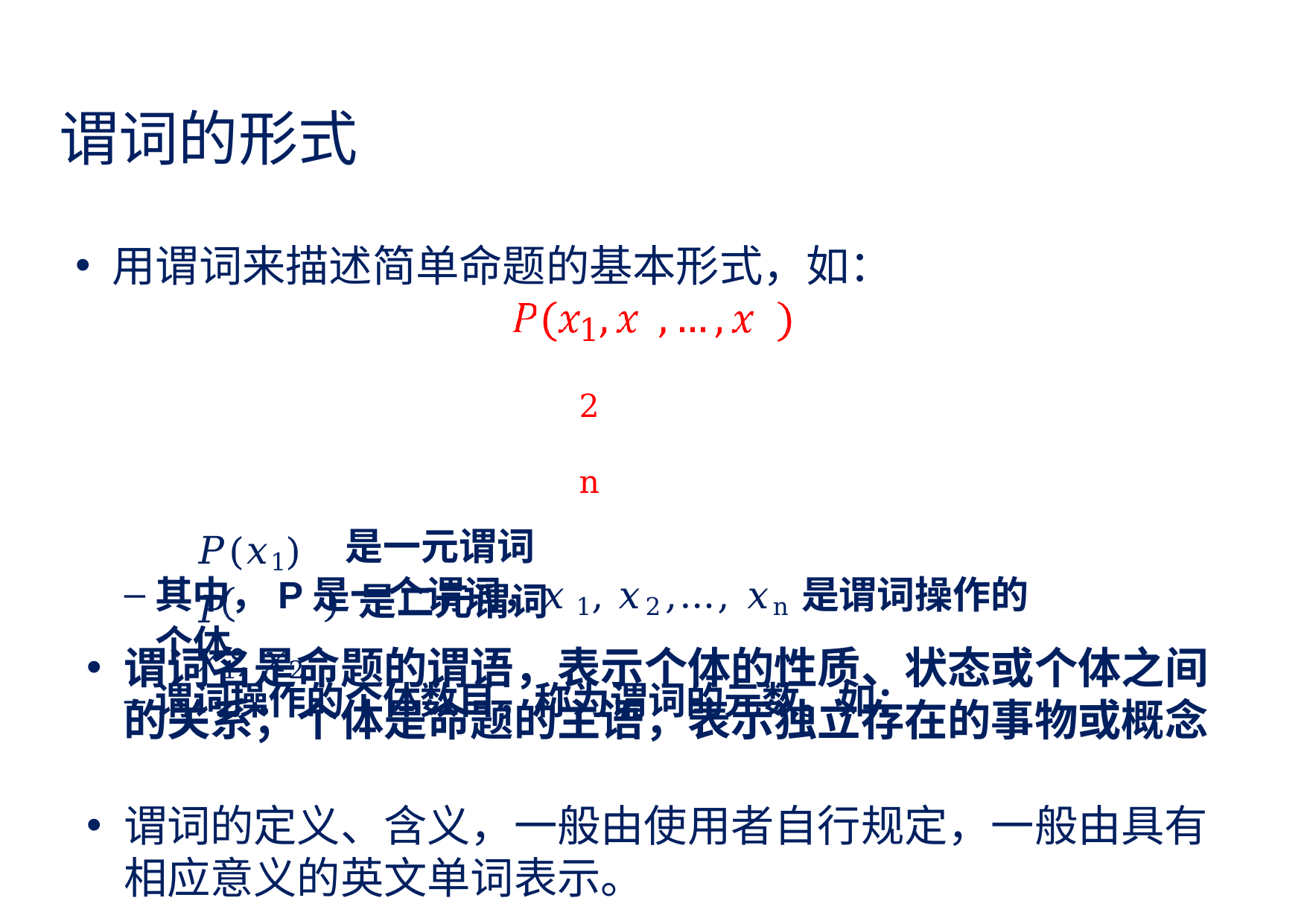

# 谓词的形式
用谓词来描述简单命题的基本形式，如：
1	2	n

其中，P是一个谓词，𝑥1, 𝑥2,…, 𝑥n是谓词操作的个体。
谓词操作的个体数目，称为谓词的元数。如：

是一元谓词 是二元谓词
𝑃(𝑥1)
𝑃	𝑥1, 𝑥2

谓词名是命题的谓语，表示个体的性质、状态或个体之间的关系；个体是命题的主语，表示独立存在的事物或概念
20
谓词的定义、含义，一般由使用者自行规定，一般由具有 相应意义的英文单词表示。